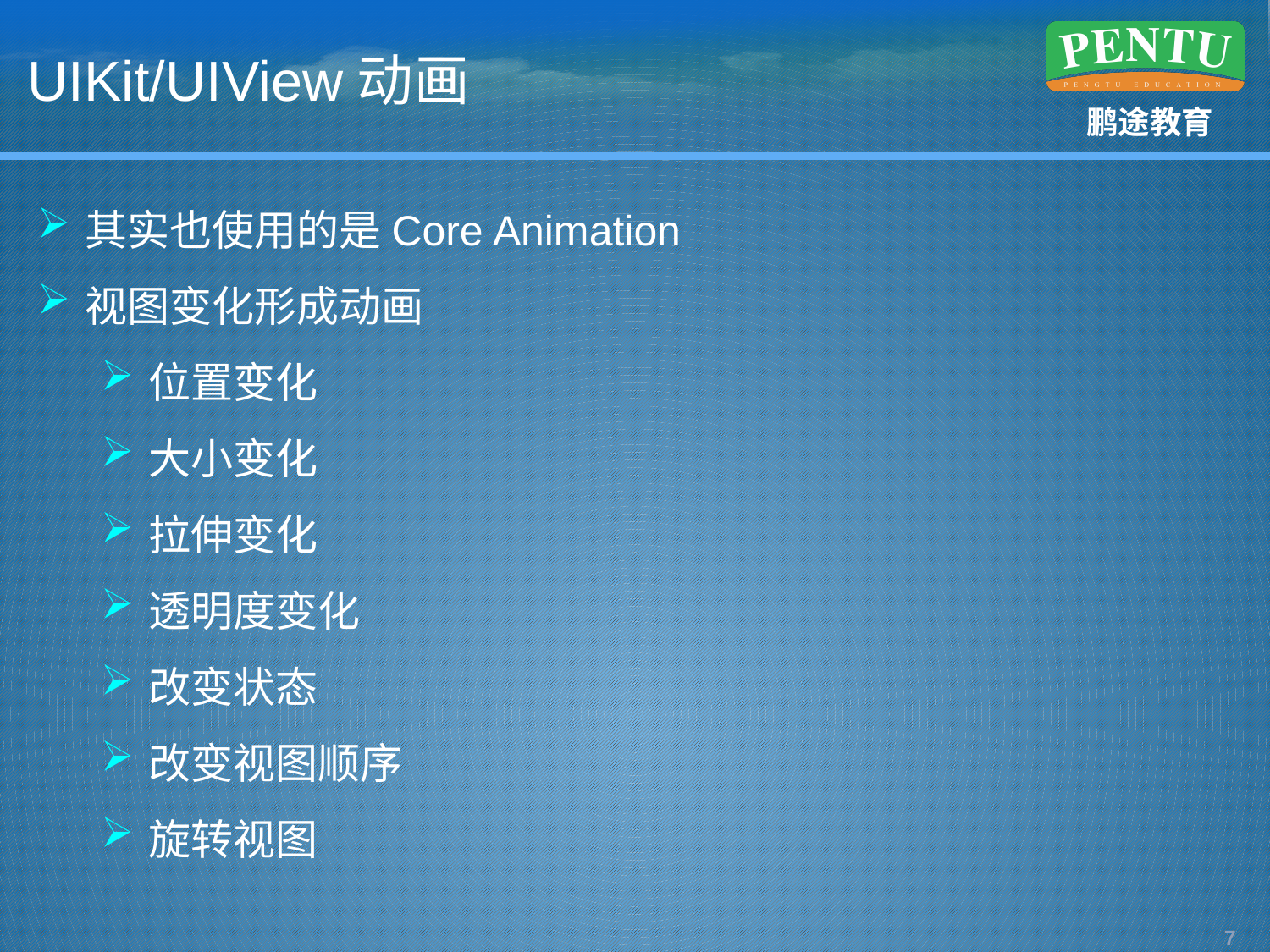

# UIKit/UIView动画
其实也使用的是Core Animation
视图变化形成动画
位置变化
大小变化
拉伸变化
透明度变化
改变状态
改变视图顺序
旋转视图
7